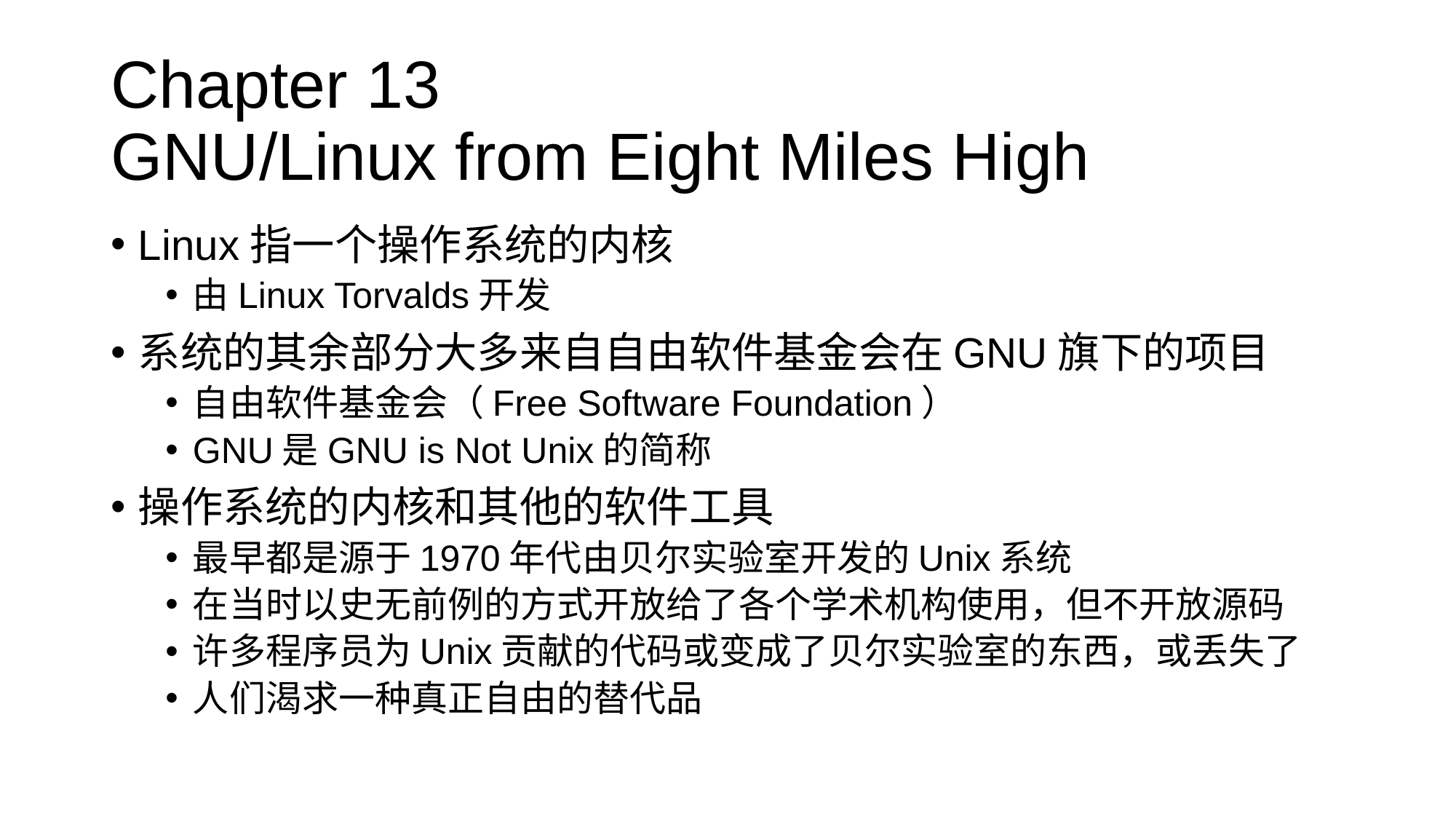

# Chapter 13 GNU/Linux from Eight Miles High
Linux指一个操作系统的内核
由Linux Torvalds开发
系统的其余部分大多来自自由软件基金会在GNU旗下的项目
自由软件基金会（Free Software Foundation）
GNU是GNU is Not Unix的简称
操作系统的内核和其他的软件工具
最早都是源于1970年代由贝尔实验室开发的Unix系统
在当时以史无前例的方式开放给了各个学术机构使用，但不开放源码
许多程序员为Unix贡献的代码或变成了贝尔实验室的东西，或丢失了
人们渴求一种真正自由的替代品